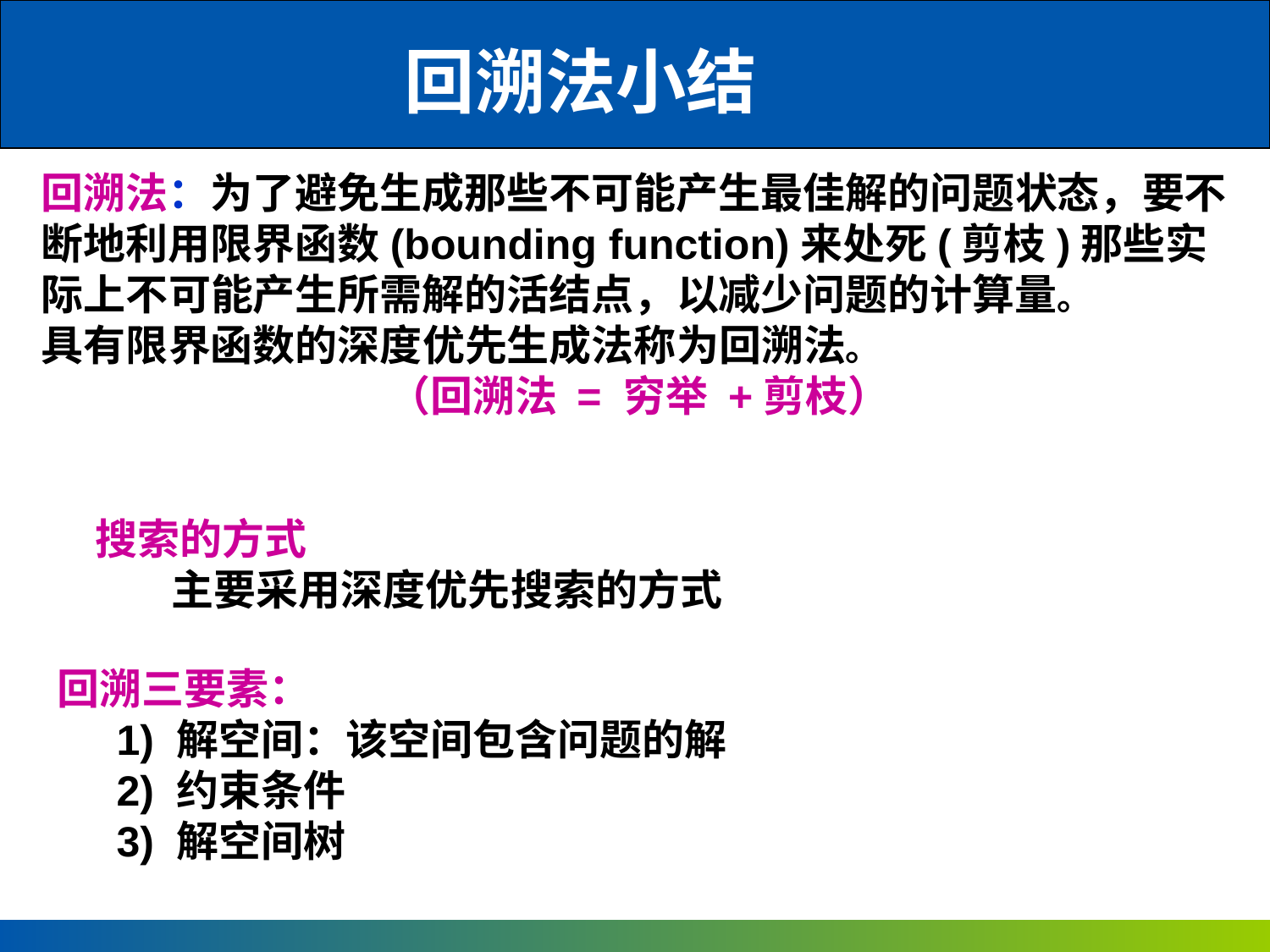

回溯法小结
回溯法：为了避免生成那些不可能产生最佳解的问题状态，要不断地利用限界函数(bounding function)来处死(剪枝)那些实际上不可能产生所需解的活结点，以减少问题的计算量。
具有限界函数的深度优先生成法称为回溯法。
（回溯法 = 穷举 +剪枝）
搜索的方式
       主要采用深度优先搜索的方式
回溯三要素：
     1) 解空间：该空间包含问题的解
     2) 约束条件
     3) 解空间树